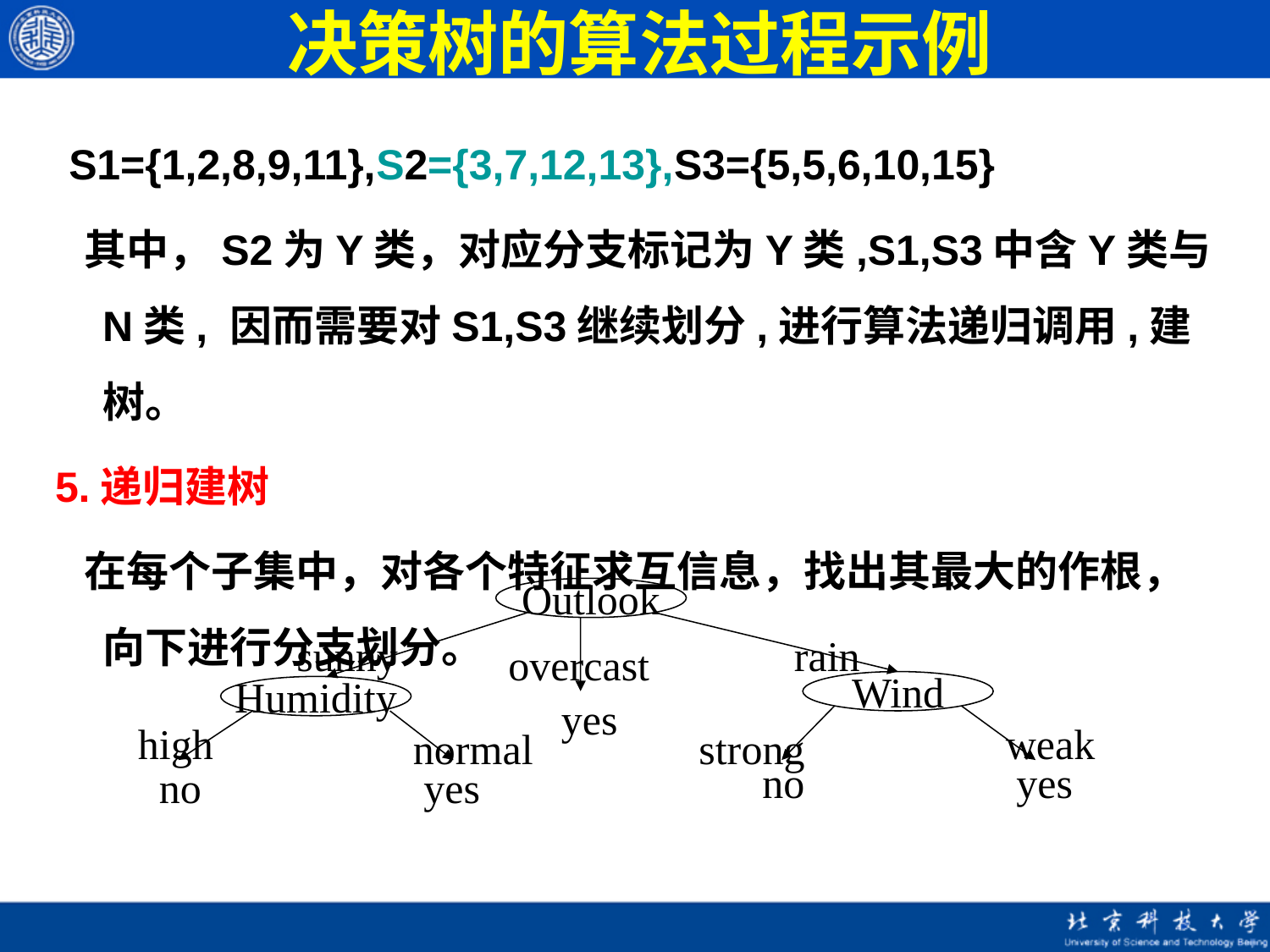

# 决策树的算法过程示例
 S1={1,2,8,9,11},S2={3,7,12,13},S3={5,5,6,10,15}
  其中，S2为Y类，对应分支标记为Y类,S1,S3中含Y类与N类, 因而需要对S1,S3继续划分,进行算法递归调用,建树。
5.递归建树
  在每个子集中，对各个特征求互信息，找出其最大的作根，向下进行分支划分。

Outlook

sunny
rain
overcast
Wind
Humidity
yes

high

weak
normal
strong
no
yes
no
yes